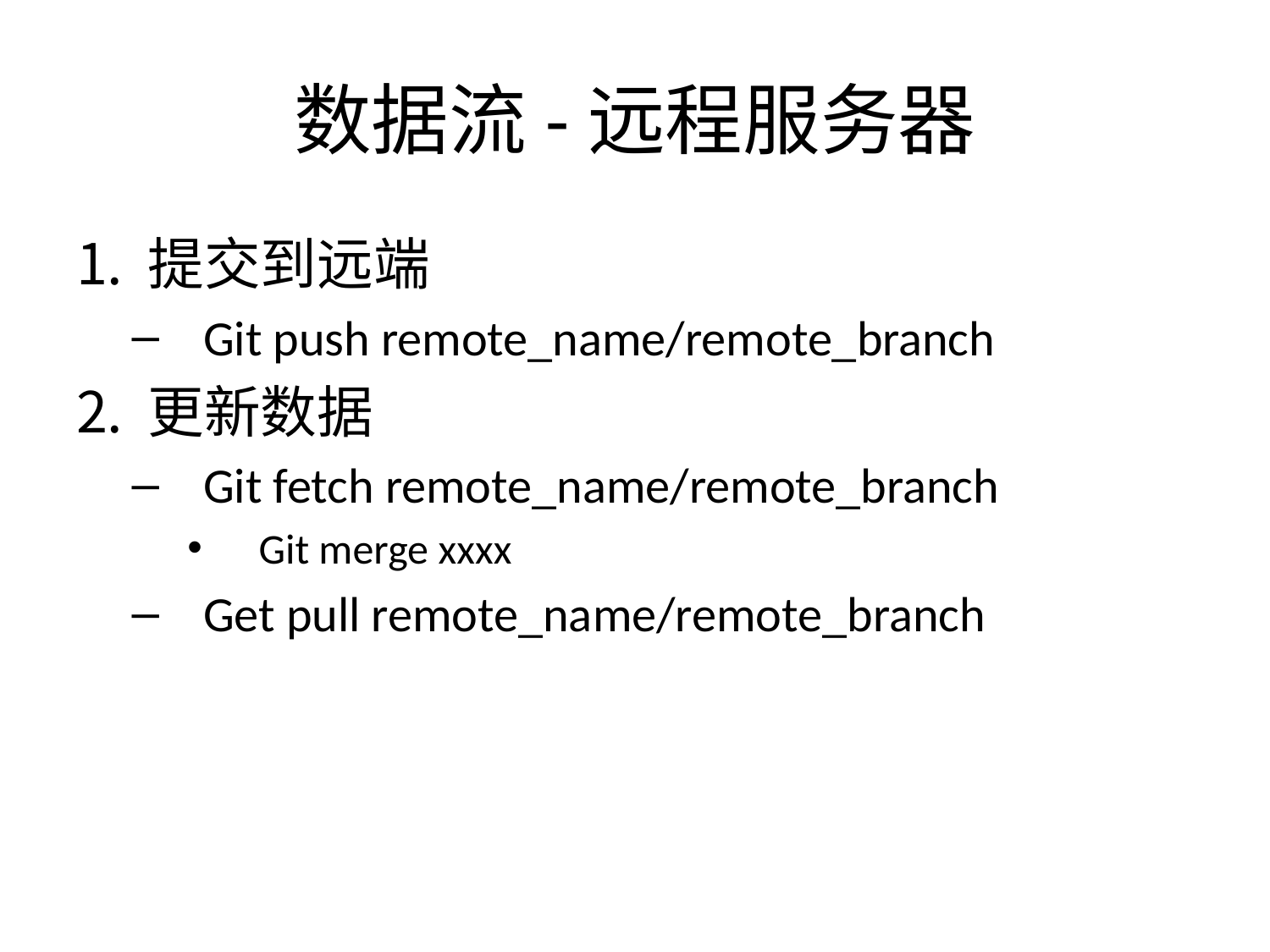

# 数据流-远程服务器
提交到远端
Git push remote_name/remote_branch
更新数据
Git fetch remote_name/remote_branch
Git merge xxxx
Get pull remote_name/remote_branch